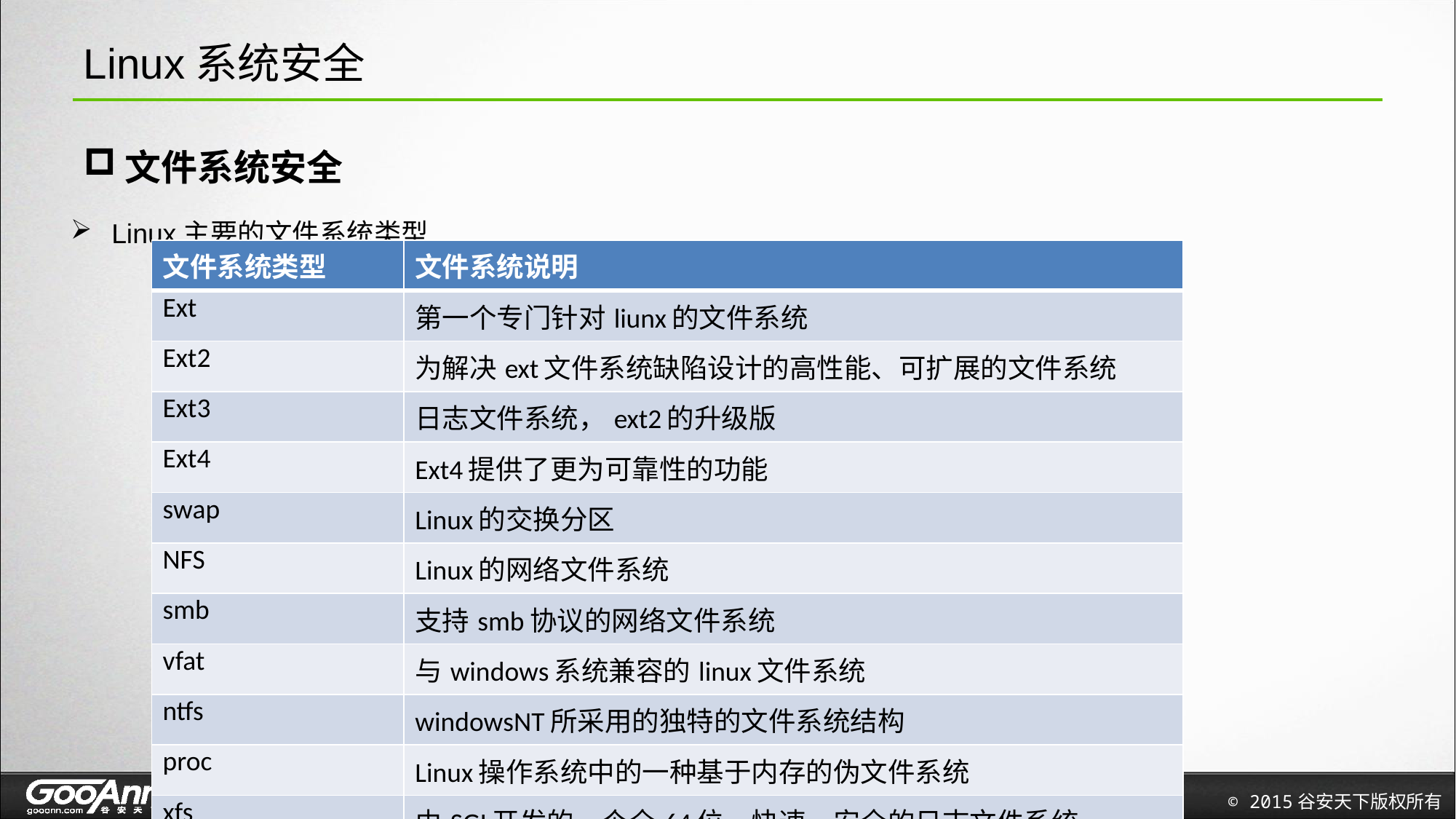

# Linux系统安全
文件系统安全
Linux主要的文件系统类型

| 文件系统类型 | 文件系统说明 |
| --- | --- |
| Ext | 第一个专门针对liunx的文件系统 |
| Ext2 | 为解决ext文件系统缺陷设计的高性能、可扩展的文件系统 |
| Ext3 | 日志文件系统，ext2的升级版 |
| Ext4 | Ext4提供了更为可靠性的功能 |
| swap | Linux的交换分区 |
| NFS | Linux的网络文件系统 |
| smb | 支持smb协议的网络文件系统 |
| vfat | 与windows系统兼容的linux文件系统 |
| ntfs | windowsNT所采用的独特的文件系统结构 |
| proc | Linux操作系统中的一种基于内存的伪文件系统 |
| xfs | 由SGI开发的一个全64位、快速、安全的日志文件系统 |